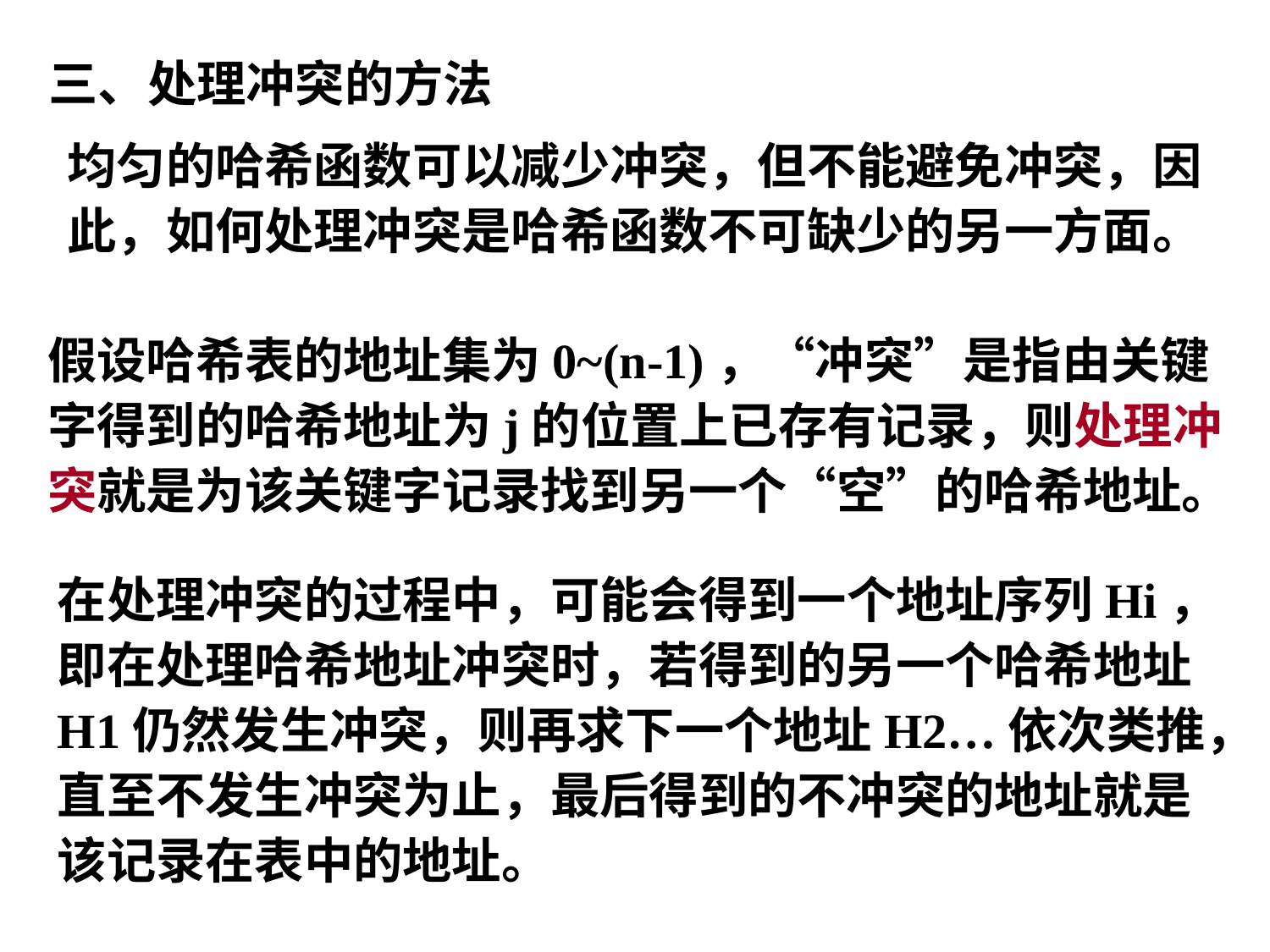

三、处理冲突的方法
均匀的哈希函数可以减少冲突，但不能避免冲突，因此，如何处理冲突是哈希函数不可缺少的另一方面。
假设哈希表的地址集为0~(n-1)，“冲突”是指由关键字得到的哈希地址为j的位置上已存有记录，则处理冲突就是为该关键字记录找到另一个“空”的哈希地址。
在处理冲突的过程中，可能会得到一个地址序列Hi，即在处理哈希地址冲突时，若得到的另一个哈希地址H1仍然发生冲突，则再求下一个地址H2…依次类推，直至不发生冲突为止，最后得到的不冲突的地址就是该记录在表中的地址。